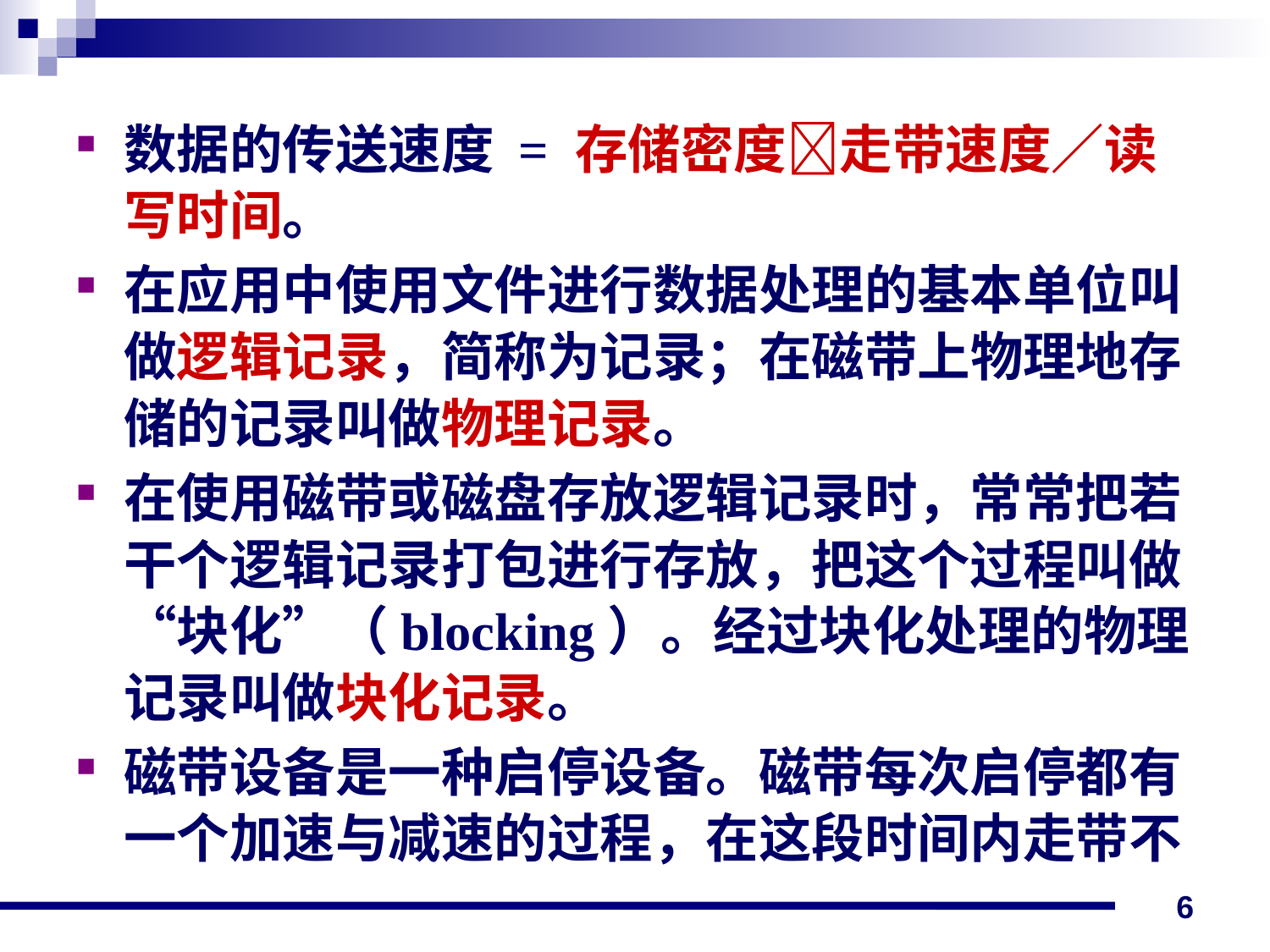

数据的传送速度 = 存储密度×走带速度／读写时间。
在应用中使用文件进行数据处理的基本单位叫做逻辑记录，简称为记录；在磁带上物理地存储的记录叫做物理记录。
在使用磁带或磁盘存放逻辑记录时，常常把若干个逻辑记录打包进行存放，把这个过程叫做“块化”（blocking）。经过块化处理的物理记录叫做块化记录。
磁带设备是一种启停设备。磁带每次启停都有一个加速与减速的过程，在这段时间内走带不
6